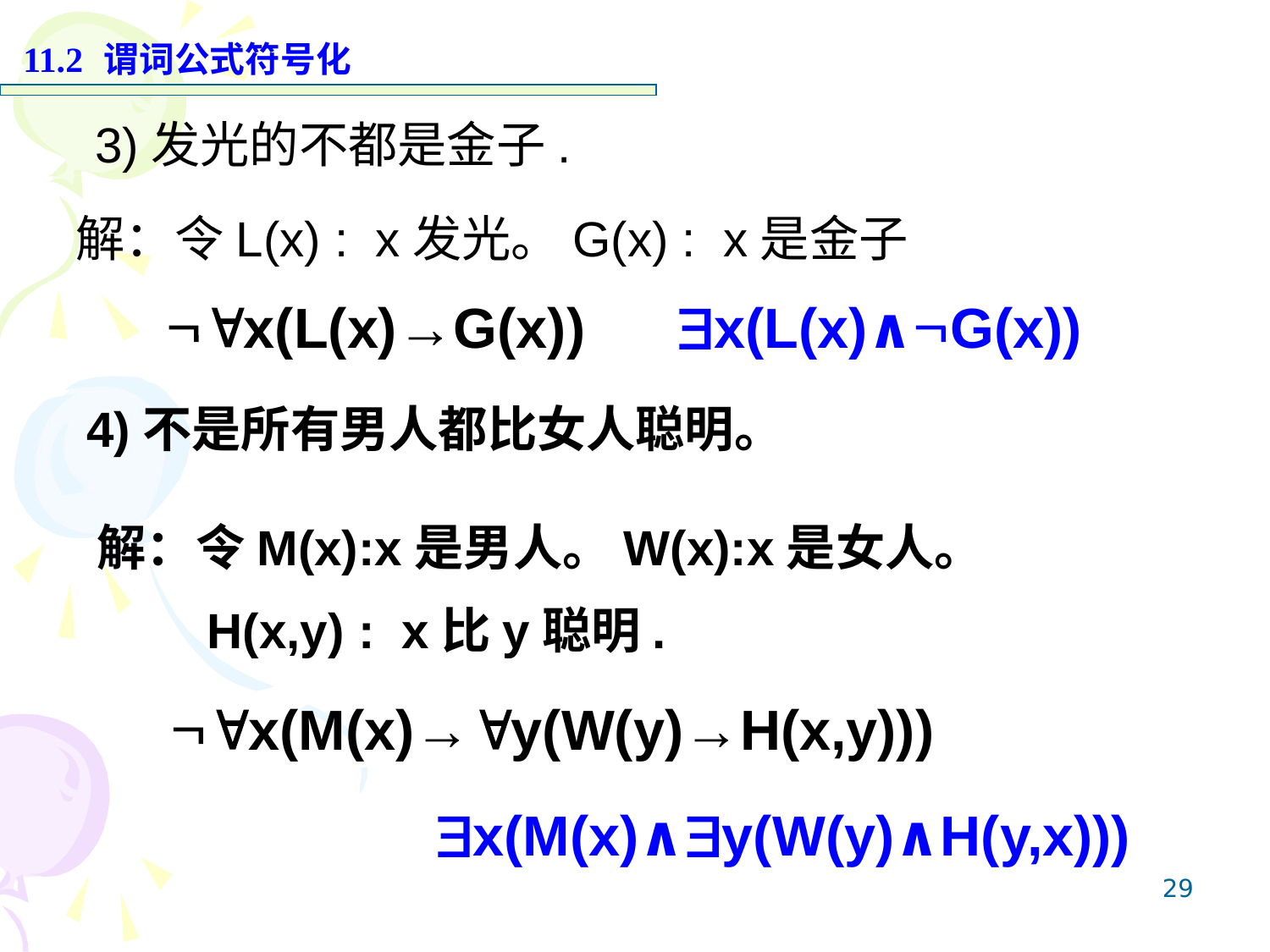

11.2 谓词公式符号化

3)发光的不都是金子.
解：令L(x) :  x发光。G(x) :  x是金子
¬∀x(L(x)→G(x))
∃x(L(x)∧¬G(x))
4)不是所有男人都比女人聪明。
解：令M(x):x是男人。W(x):x是女人。
        H(x,y) :  x比y聪明.
¬∀x(M(x)→∀y(W(y)→H(x,y)))
∃x(M(x)∧∃y(W(y)∧H(y,x)))
29